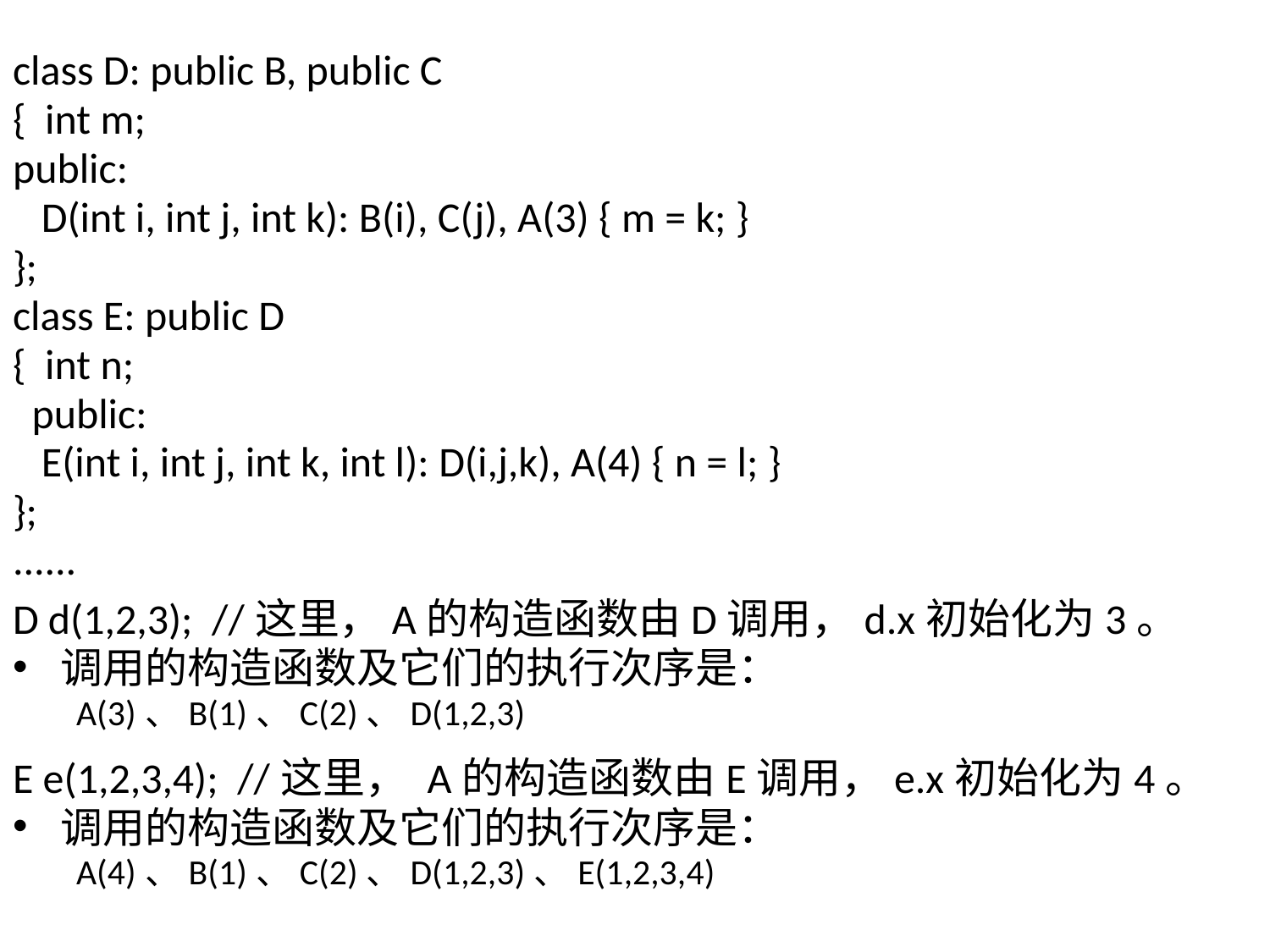

class D: public B, public C
{  int m;
public:
   D(int i, int j, int k): B(i), C(j), A(3) { m = k; }
};
class E: public D
{  int n;
  public:
   E(int i, int j, int k, int l): D(i,j,k), A(4) { n = l; }
};
......
D d(1,2,3);  //这里，A的构造函数由D调用，d.x初始化为3。
调用的构造函数及它们的执行次序是：
A(3)、B(1)、C(2)、D(1,2,3)
E e(1,2,3,4);  //这里， A的构造函数由E调用，e.x初始化为4。
调用的构造函数及它们的执行次序是：
A(4)、B(1)、C(2)、D(1,2,3)、E(1,2,3,4)